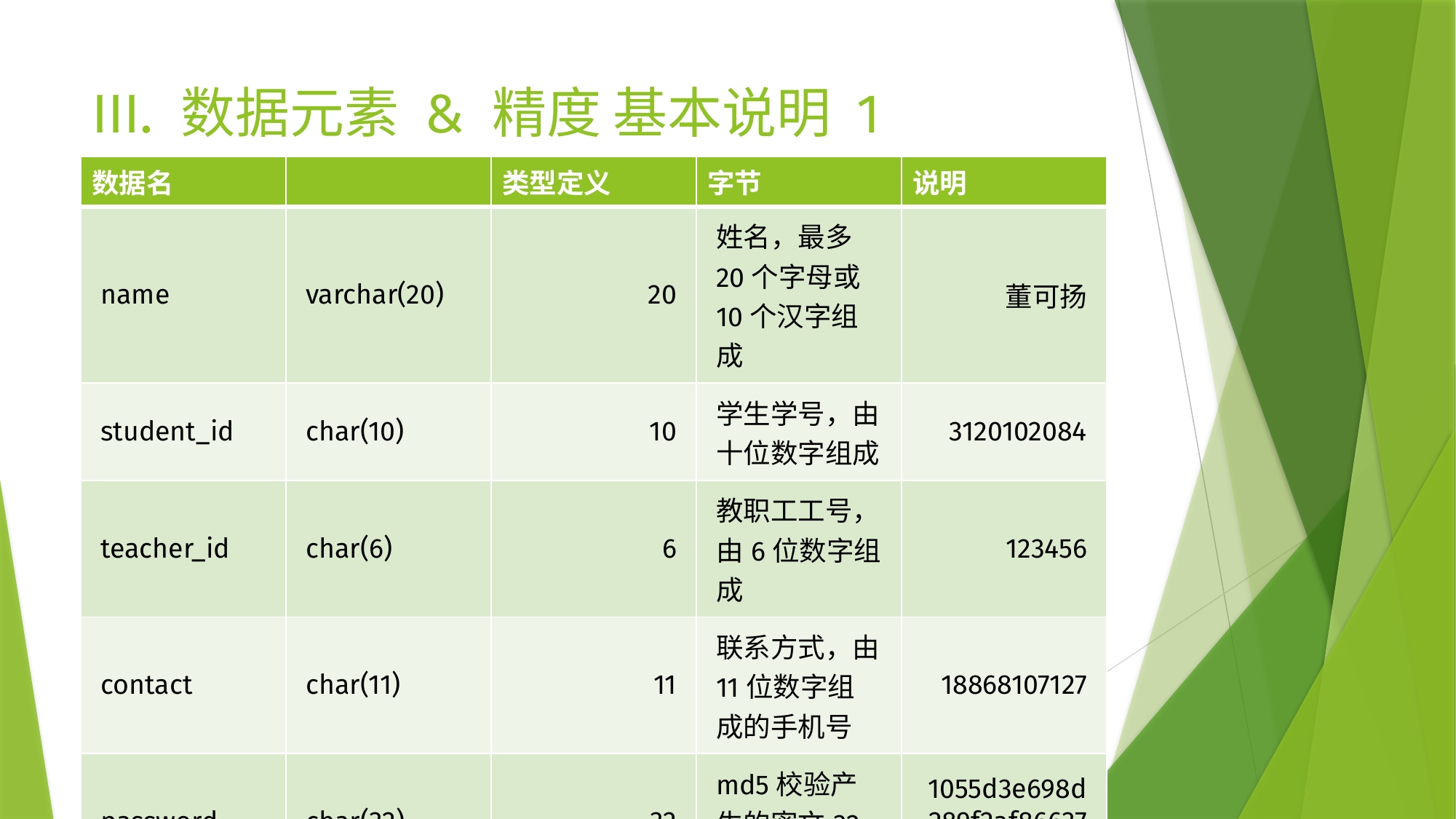

# III. 数据元素 & 精度 基本说明 1
| 数据名 |  | 类型定义 | 字节 | 说明 |
| --- | --- | --- | --- | --- |
| name | varchar(20) | 20 | 姓名，最多20个字母或10个汉字组成 | 董可扬 |
| student\_id | char(10) | 10 | 学生学号，由十位数字组成 | 3120102084 |
| teacher\_id | char(6) | 6 | 教职工工号，由6位数字组成 | 123456 |
| contact | char(11) | 11 | 联系方式，由11位数字组成的手机号 | 18868107127 |
| password | char(32) | 32 | md5校验产生的密文32位字符串密文 | 1055d3e698d289f2af8663725127bd4b |